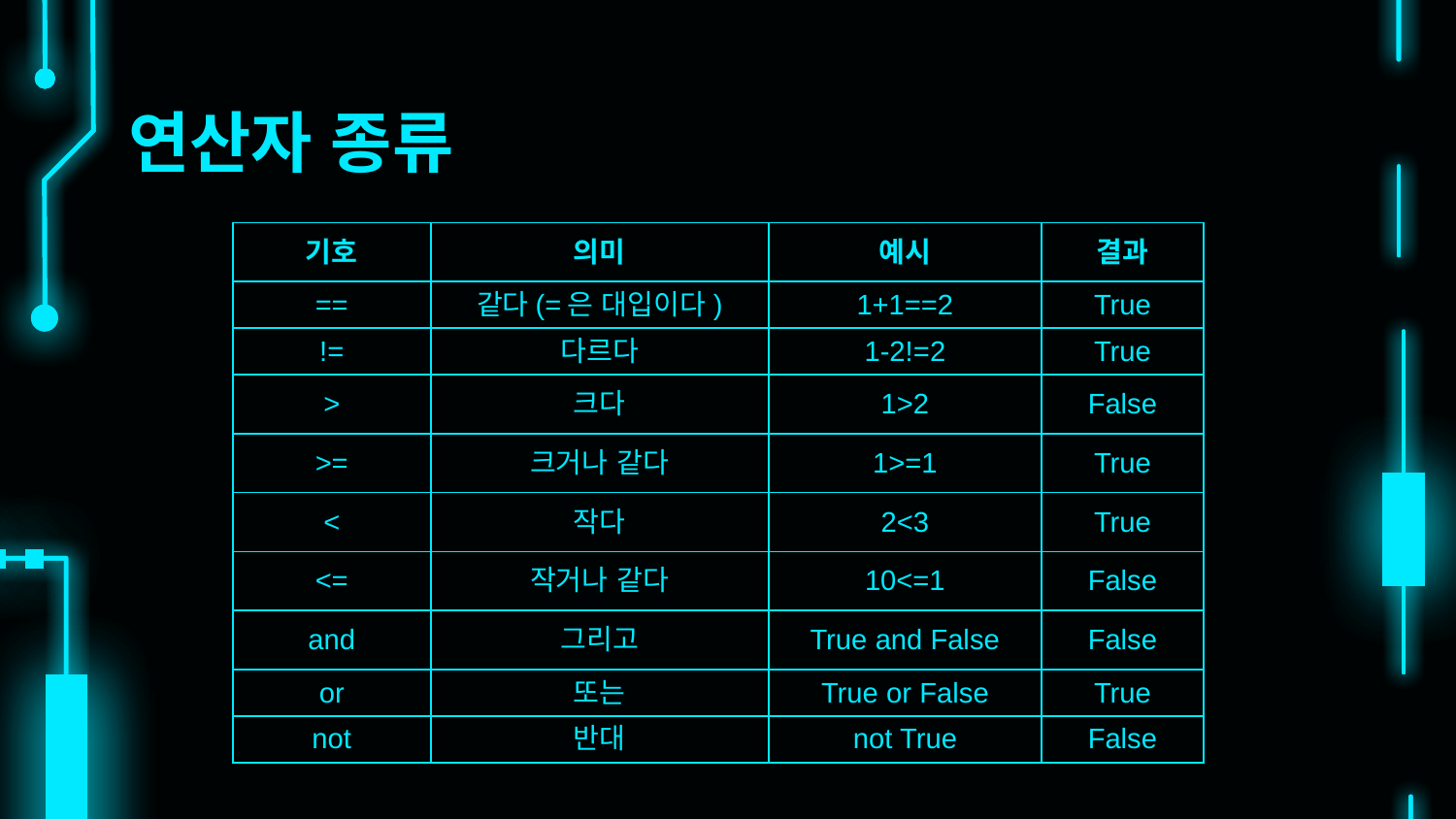

# 연산자 종류
| 기호 | 의미 | 예시 | 결과 |
| --- | --- | --- | --- |
| == | 같다(=은 대입이다) | 1+1==2 | True |
| != | 다르다 | 1-2!=2 | True |
| > | 크다 | 1>2 | False |
| >= | 크거나 같다 | 1>=1 | True |
| < | 작다 | 2<3 | True |
| <= | 작거나 같다 | 10<=1 | False |
| and | 그리고 | True and False | False |
| or | 또는 | True or False | True |
| not | 반대 | not True | False |